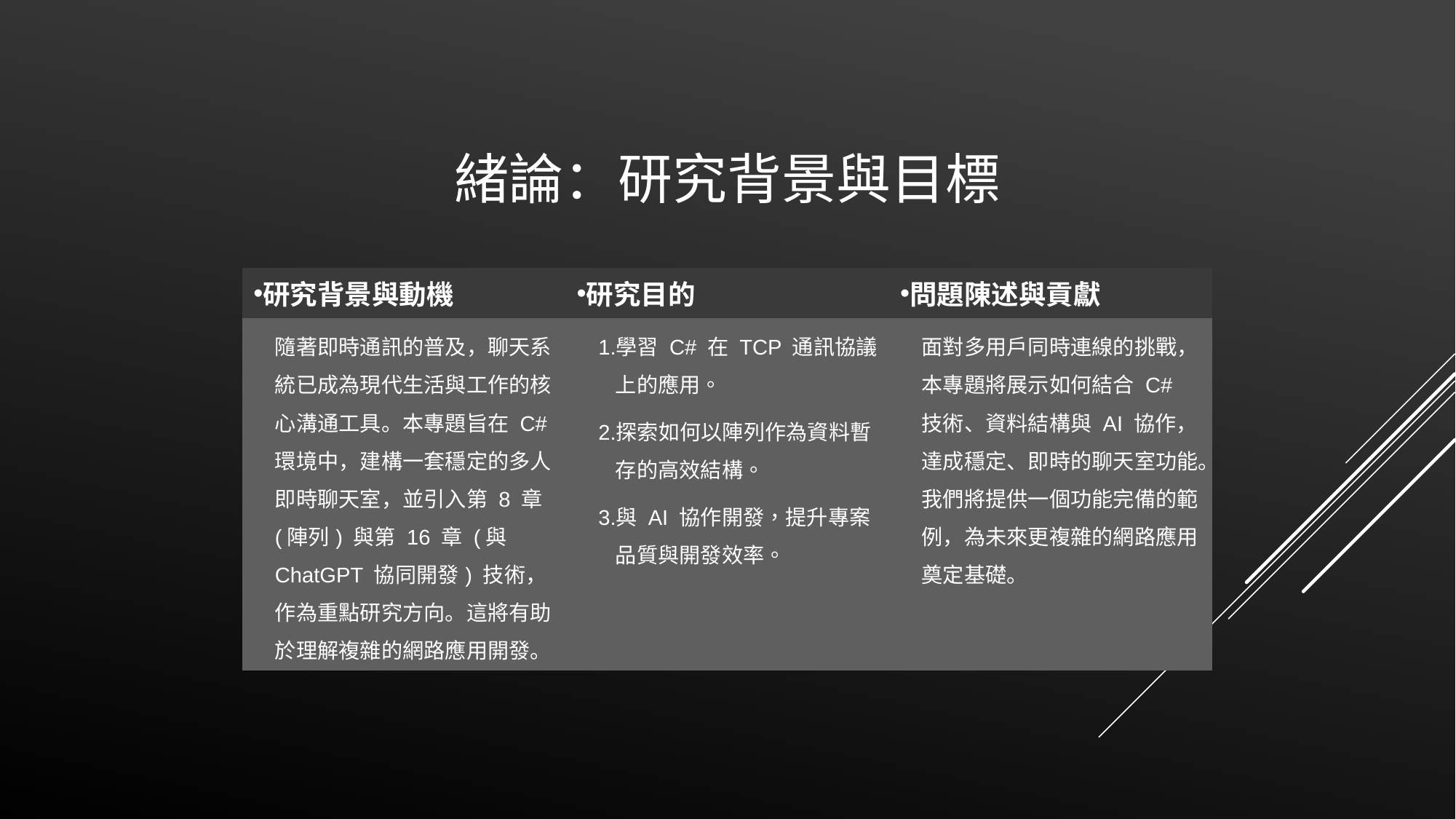

# 緒論：研究背景與目標
| 研究背景與動機 | 研究目的 | 問題陳述與貢獻 |
| --- | --- | --- |
| 隨著即時通訊的普及，聊天系統已成為現代生活與工作的核心溝通工具。本專題旨在 C# 環境中，建構一套穩定的多人即時聊天室，並引入第 8 章 (陣列) 與第 16 章 (與 ChatGPT 協同開發) 技術，作為重點研究方向。這將有助於理解複雜的網路應用開發。 | 學習 C# 在 TCP 通訊協議上的應用。 探索如何以陣列作為資料暫存的高效結構。 與 AI 協作開發，提升專案品質與開發效率。 | 面對多用戶同時連線的挑戰，本專題將展示如何結合 C# 技術、資料結構與 AI 協作，達成穩定、即時的聊天室功能。我們將提供一個功能完備的範例，為未來更複雜的網路應用奠定基礎。 |